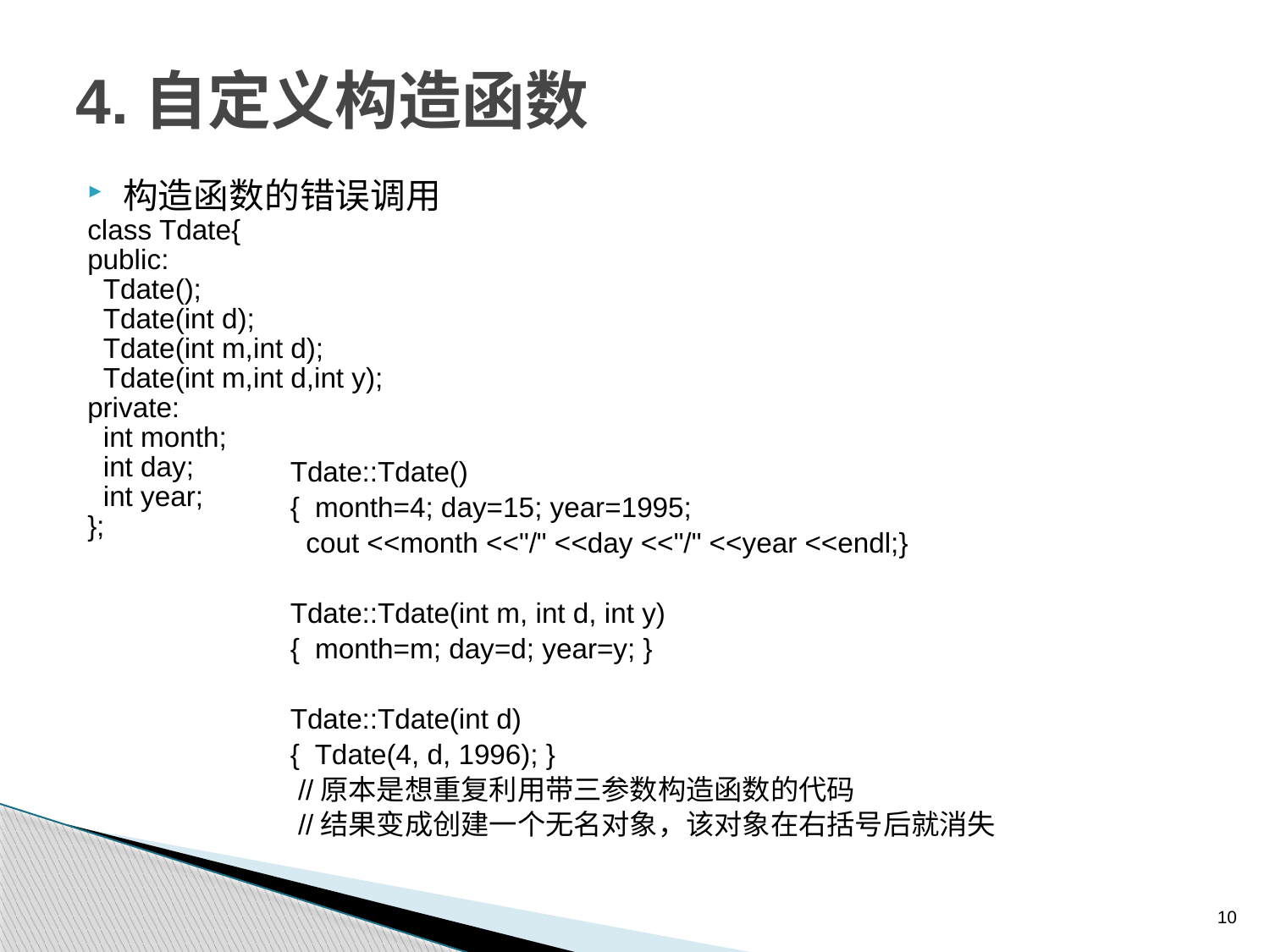

# 4.自定义构造函数
构造函数的错误调用
class Tdate{
public:
  Tdate();
  Tdate(int d);
  Tdate(int m,int d);
  Tdate(int m,int d,int y);
private:
  int month;
  int day;
  int year;
};

Tdate::Tdate()
{  month=4; day=15; year=1995;
  cout <<month <<"/" <<day <<"/" <<year <<endl;}

Tdate::Tdate(int m, int d, int y)
{  month=m; day=d; year=y; }

Tdate::Tdate(int d)
{  Tdate(4, d, 1996); }
 //原本是想重复利用带三参数构造函数的代码
 //结果变成创建一个无名对象，该对象在右括号后就消失

10